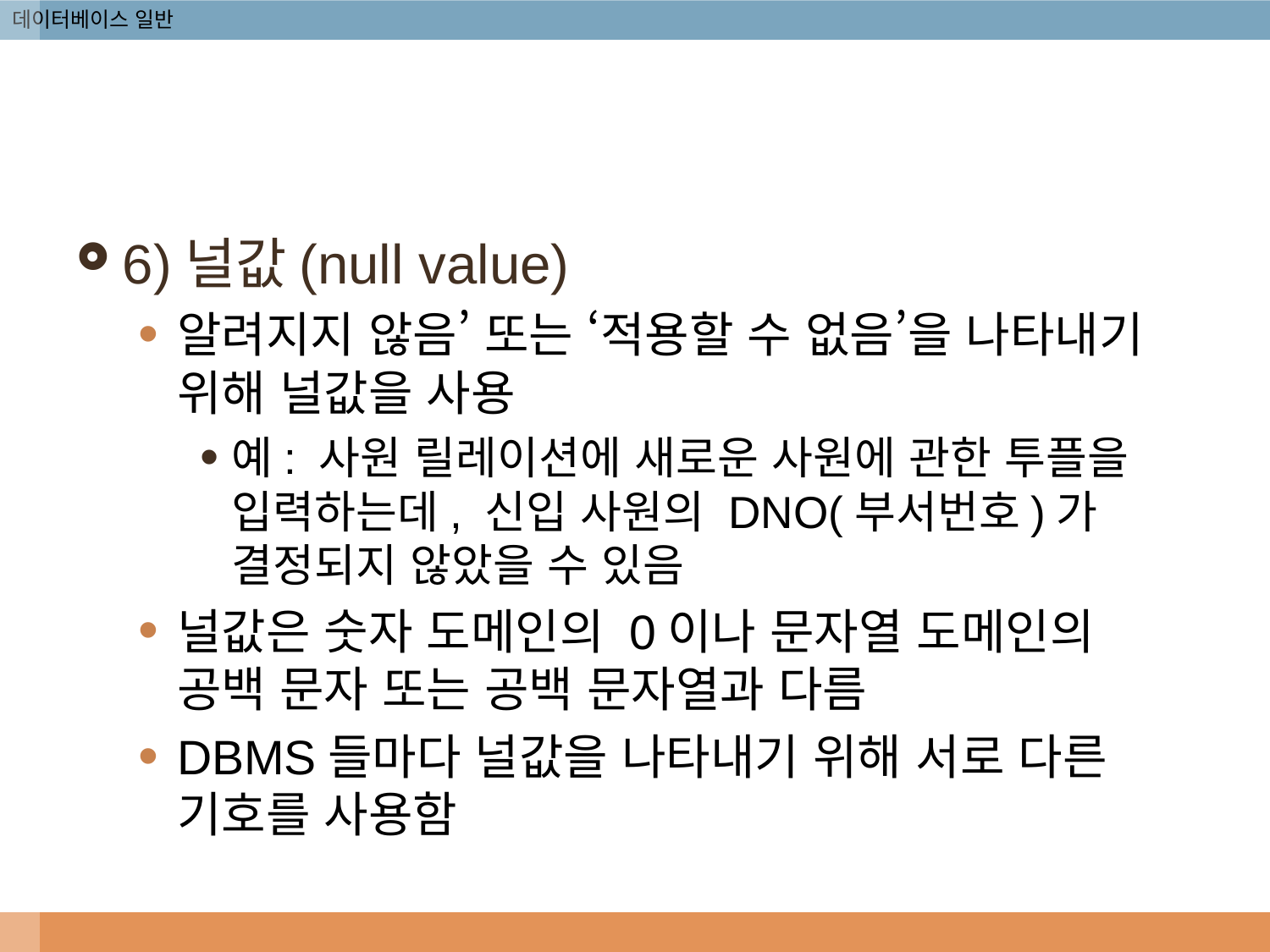

#
6)널값(null value)
알려지지 않음’ 또는 ‘적용할 수 없음’을 나타내기 위해 널값을 사용
예: 사원 릴레이션에 새로운 사원에 관한 투플을 입력하는데, 신입 사원의 DNO(부서번호)가 결정되지 않았을 수 있음
널값은 숫자 도메인의 0이나 문자열 도메인의 공백 문자 또는 공백 문자열과 다름
DBMS들마다 널값을 나타내기 위해 서로 다른 기호를 사용함